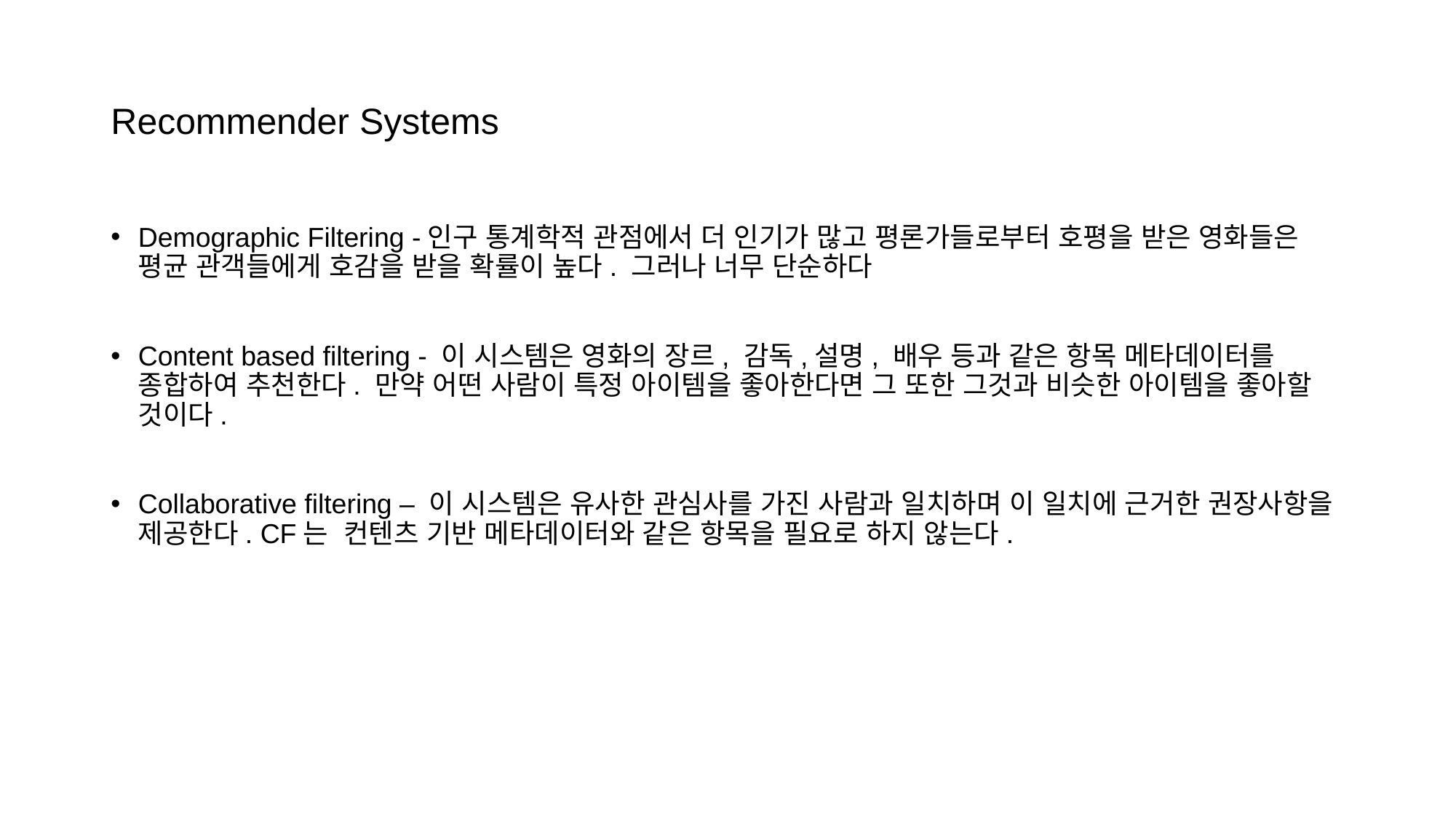

# Recommender Systems
Demographic Filtering -인구 통계학적 관점에서 더 인기가 많고 평론가들로부터 호평을 받은 영화들은 평균 관객들에게 호감을 받을 확률이 높다. 그러나 너무 단순하다

Content based filtering - 이 시스템은 영화의 장르, 감독,설명, 배우 등과 같은 항목 메타데이터를 종합하여 추천한다. 만약 어떤 사람이 특정 아이템을 좋아한다면 그 또한 그것과 비슷한 아이템을 좋아할 것이다.

Collaborative filtering – 이 시스템은 유사한 관심사를 가진 사람과 일치하며 이 일치에 근거한 권장사항을 제공한다. CF는  컨텐츠 기반 메타데이터와 같은 항목을 필요로 하지 않는다.